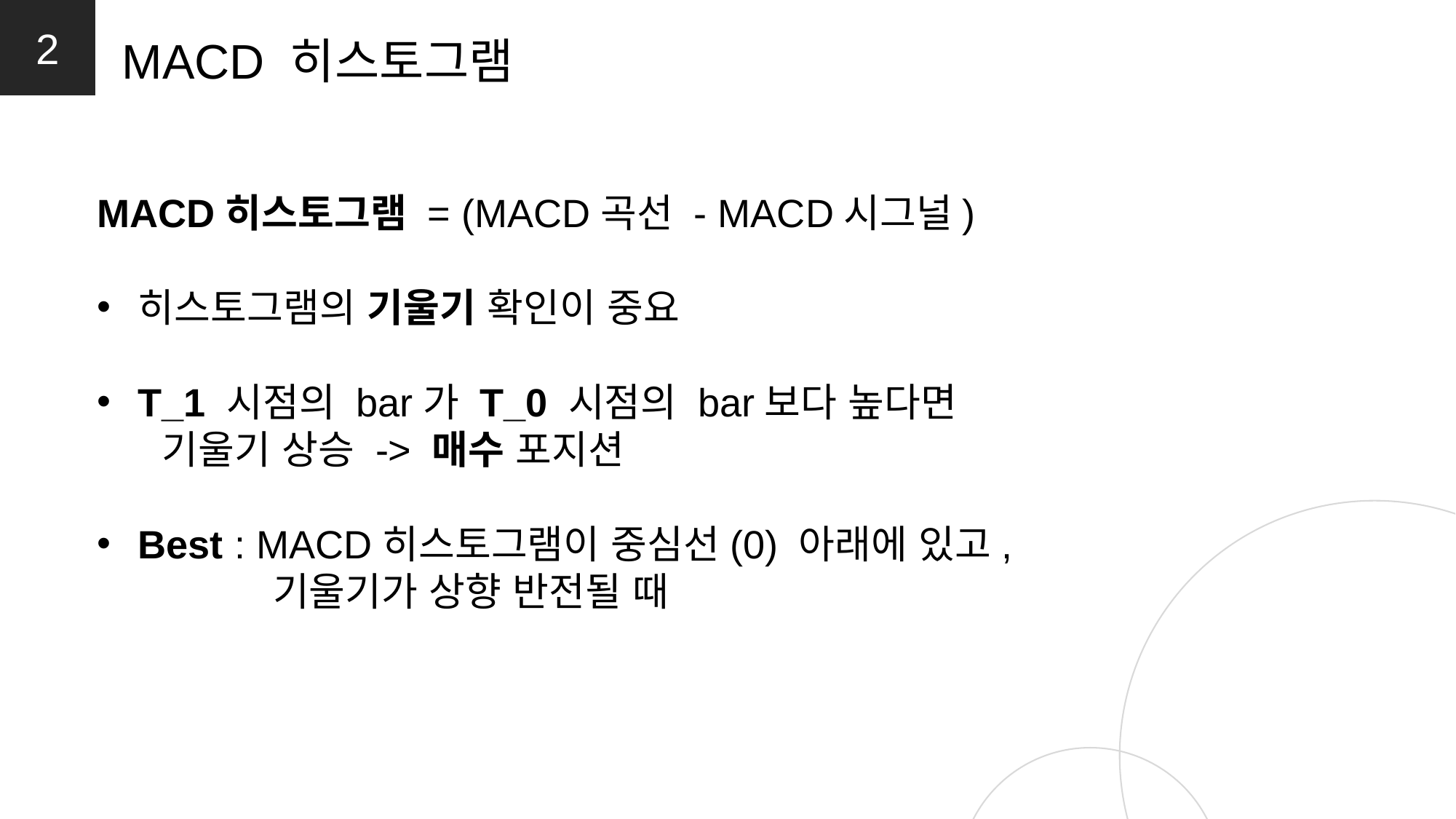

2
MACD 히스토그램
MACD히스토그램 = (MACD곡선 - MACD시그널)

히스토그램의 기울기 확인이 중요

T_1 시점의 bar가 T_0 시점의 bar보다 높다면
     기울기 상승 -> 매수 포지션

Best : MACD히스토그램이 중심선(0) 아래에 있고,
               기울기가 상향 반전될 때